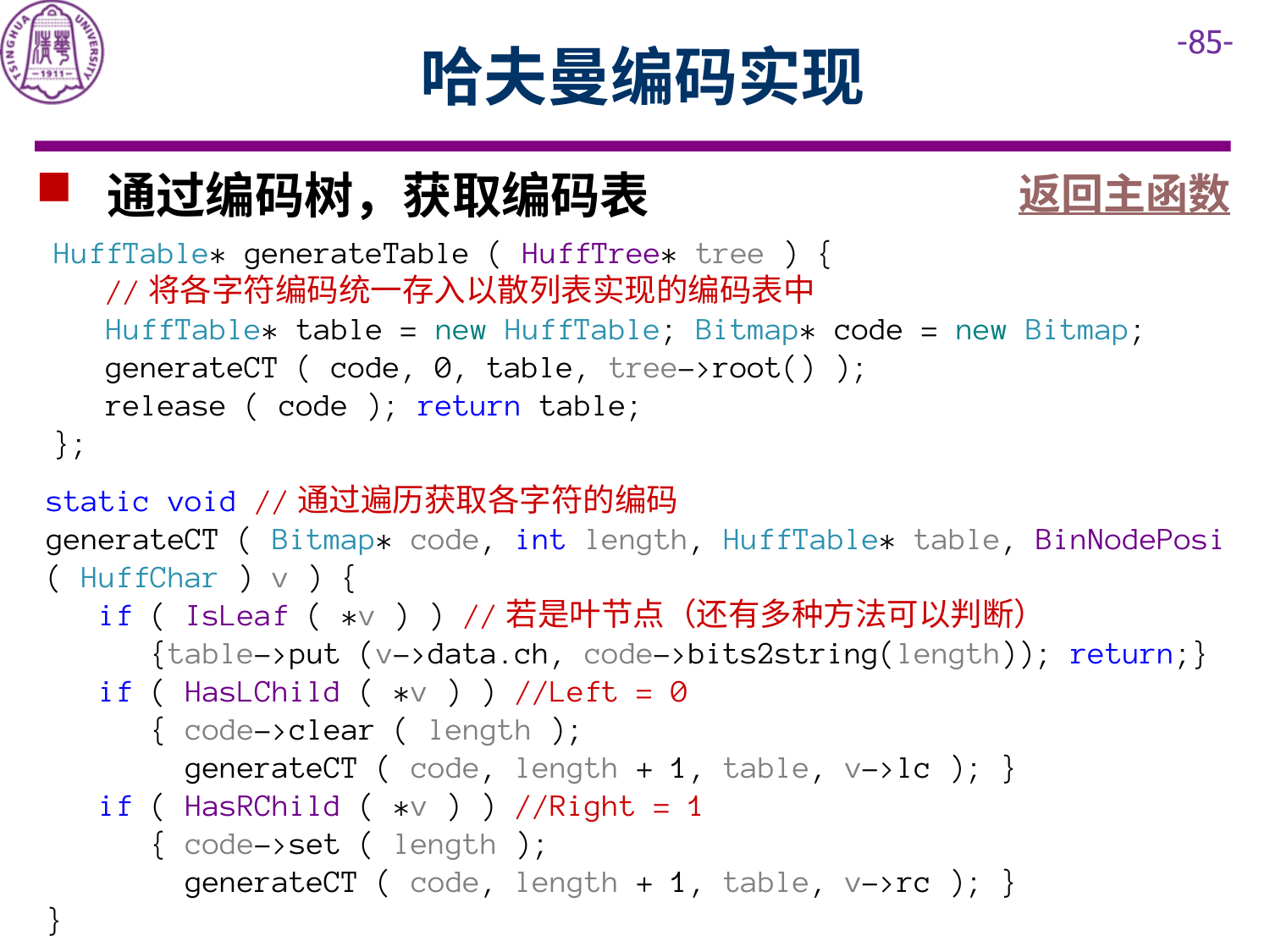

# 哈夫曼编码实现
 通过编码树，获取编码表
返回主函数
HuffTable* generateTable ( HuffTree* tree ) {
   //将各字符编码统一存入以散列表实现的编码表中
   HuffTable* table = new HuffTable; Bitmap* code = new Bitmap;
   generateCT ( code, 0, table, tree->root() );
   release ( code ); return table;
};
static void //通过遍历获取各字符的编码
generateCT ( Bitmap* code, int length, HuffTable* table, BinNodePosi ( HuffChar ) v ) {
   if ( IsLeaf ( *v ) ) //若是叶节点（还有多种方法可以判断）
      {table->put (v->data.ch, code->bits2string(length)); return;}
   if ( HasLChild ( *v ) ) //Left = 0
      { code->clear ( length );
        generateCT ( code, length + 1, table, v->lc ); }
   if ( HasRChild ( *v ) ) //Right = 1
      { code->set ( length );
        generateCT ( code, length + 1, table, v->rc ); }
}